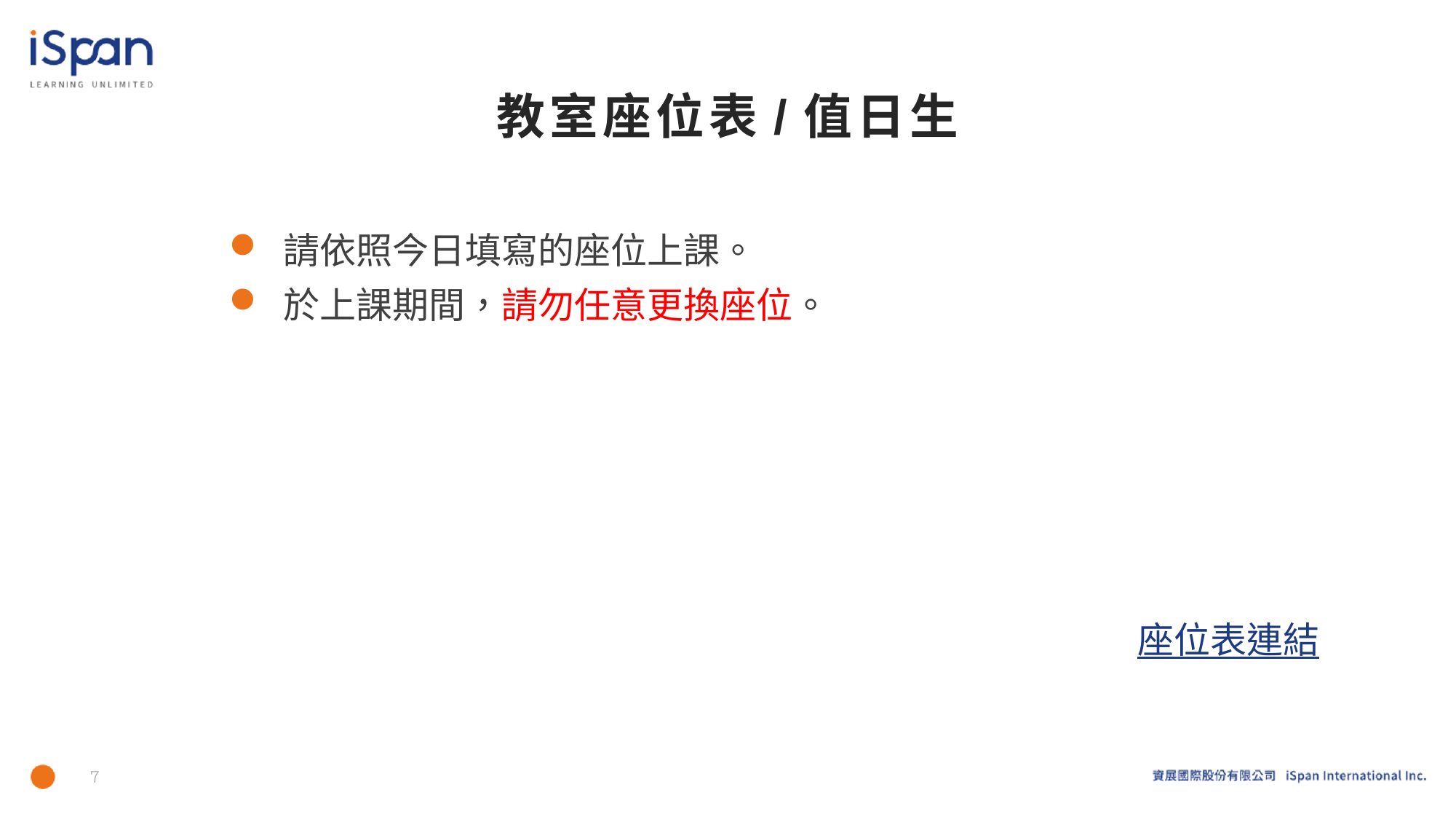

# 教室座位表/值日生
請依照今日填寫的座位上課。
於上課期間，請勿任意更換座位。

座位表連結
7